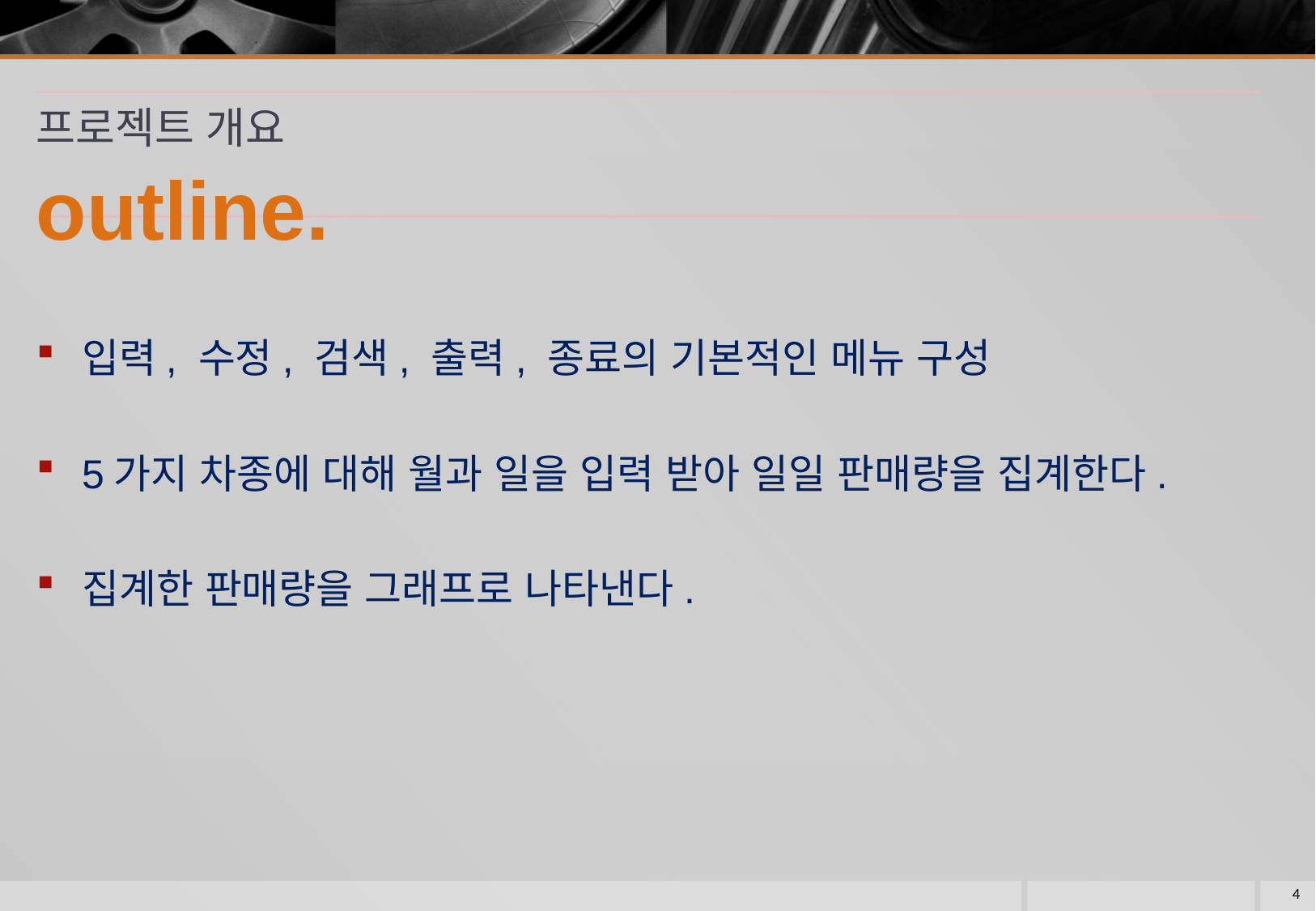

# 프로젝트 개요
outline.
입력, 수정, 검색, 출력, 종료의 기본적인 메뉴 구성
5가지 차종에 대해 월과 일을 입력 받아 일일 판매량을 집계한다.
집계한 판매량을 그래프로 나타낸다.
4